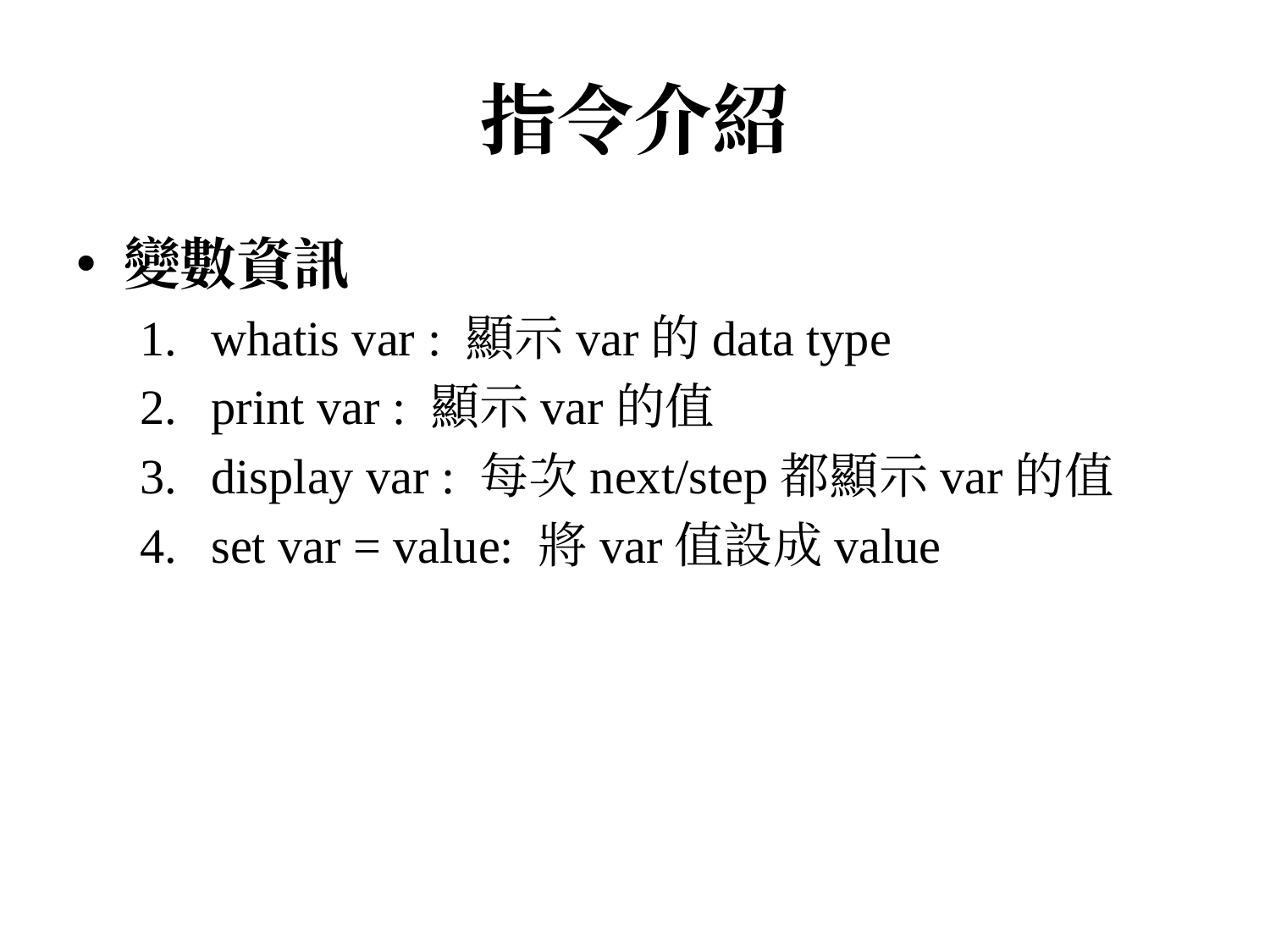

指令介紹
變數資訊
whatis var : 顯示var的data type
print var : 顯示var的值
display var : 每次next/step都顯示var的值
set var = value: 將var值設成value